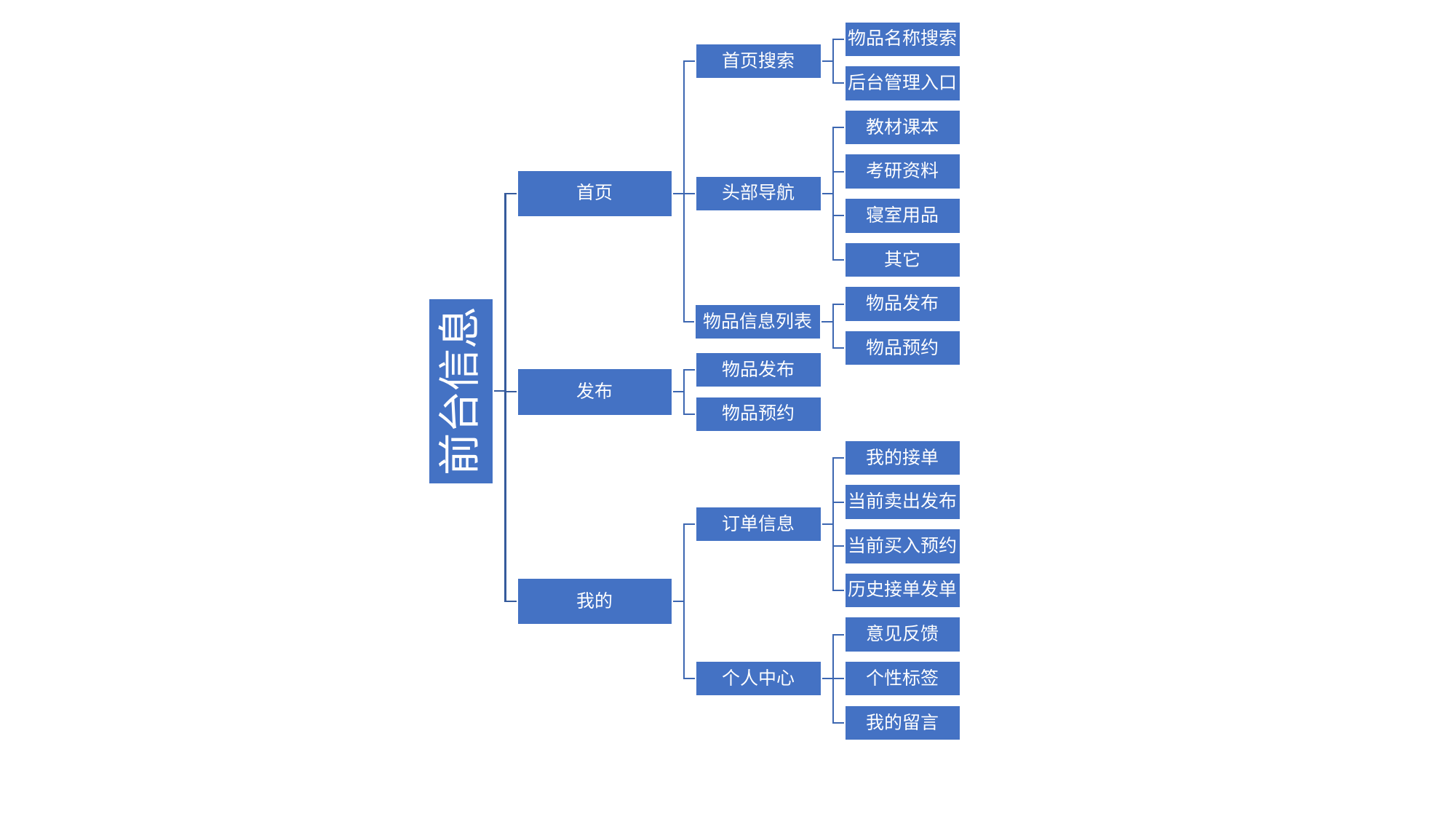

前台信息
首页
首页搜索
物品名称搜索
后台管理入口
头部导航
教材课本
考研资料
寝室用品
其它
物品信息列表
物品发布
物品预约
发布
物品发布
物品预约
我的
订单信息
我的接单
当前卖出发布
当前买入预约
历史接单发单
个人中心
意见反馈
个性标签
我的留言
页面触刷新